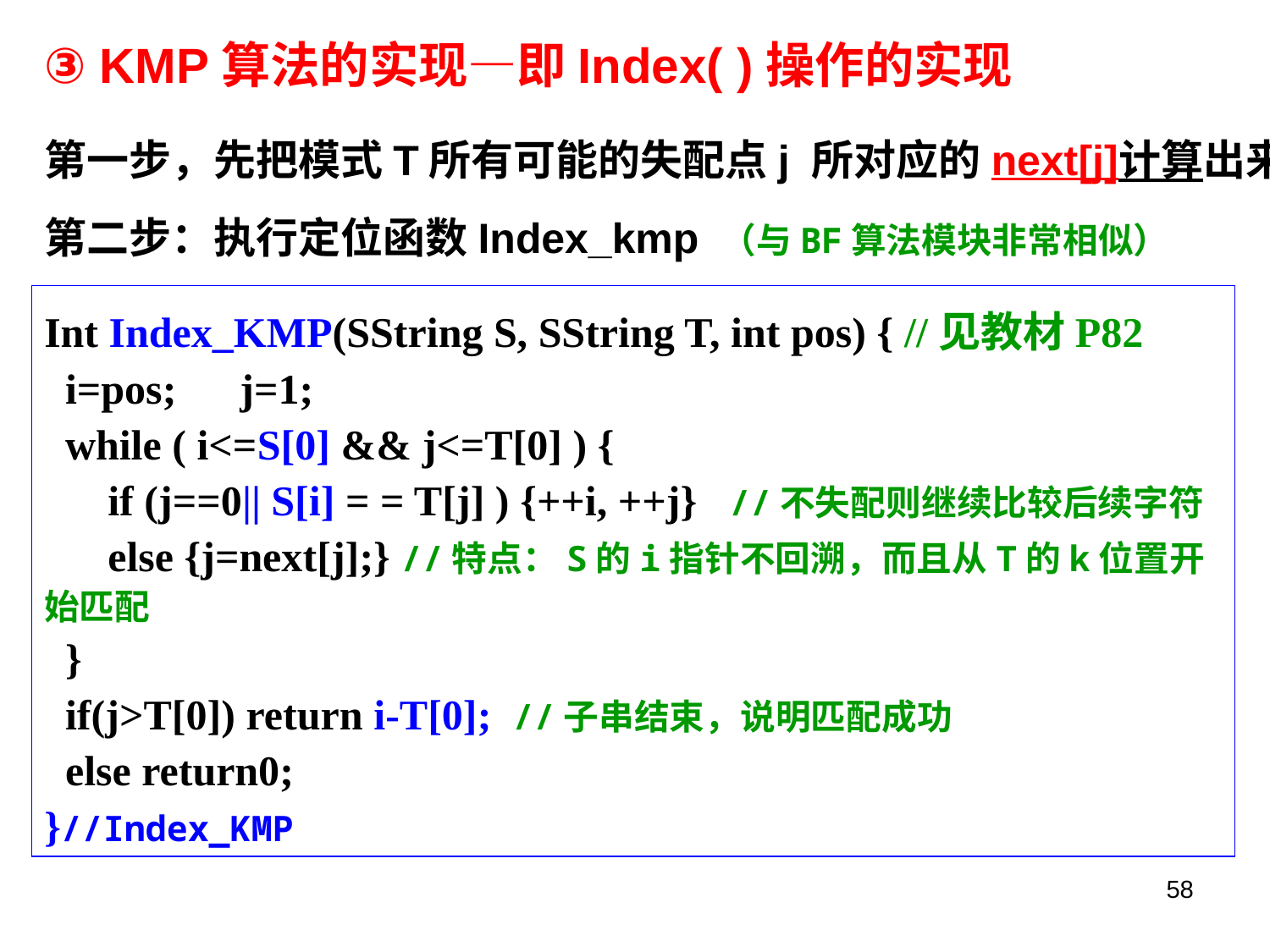

# ③ KMP算法的实现—即Index( )操作的实现
第一步，先把模式T所有可能的失配点j 所对应的next[j]计算出来；
第二步：执行定位函数Index_kmp （与BF算法模块非常相似）
Int Index_KMP(SString S, SString T, int pos) { //见教材P82
  i=pos;      j=1;
  while ( i<=S[0] && j<=T[0] ) {
      if (j==0|| S[i] = = T[j] ) {++i, ++j}   //不失配则继续比较后续字符
      else {j=next[j];} //特点：S的i指针不回溯，而且从T的k位置开始匹配
  }
  if(j>T[0]) return i-T[0];  //子串结束，说明匹配成功
  else return0;
}//Index_KMP
58